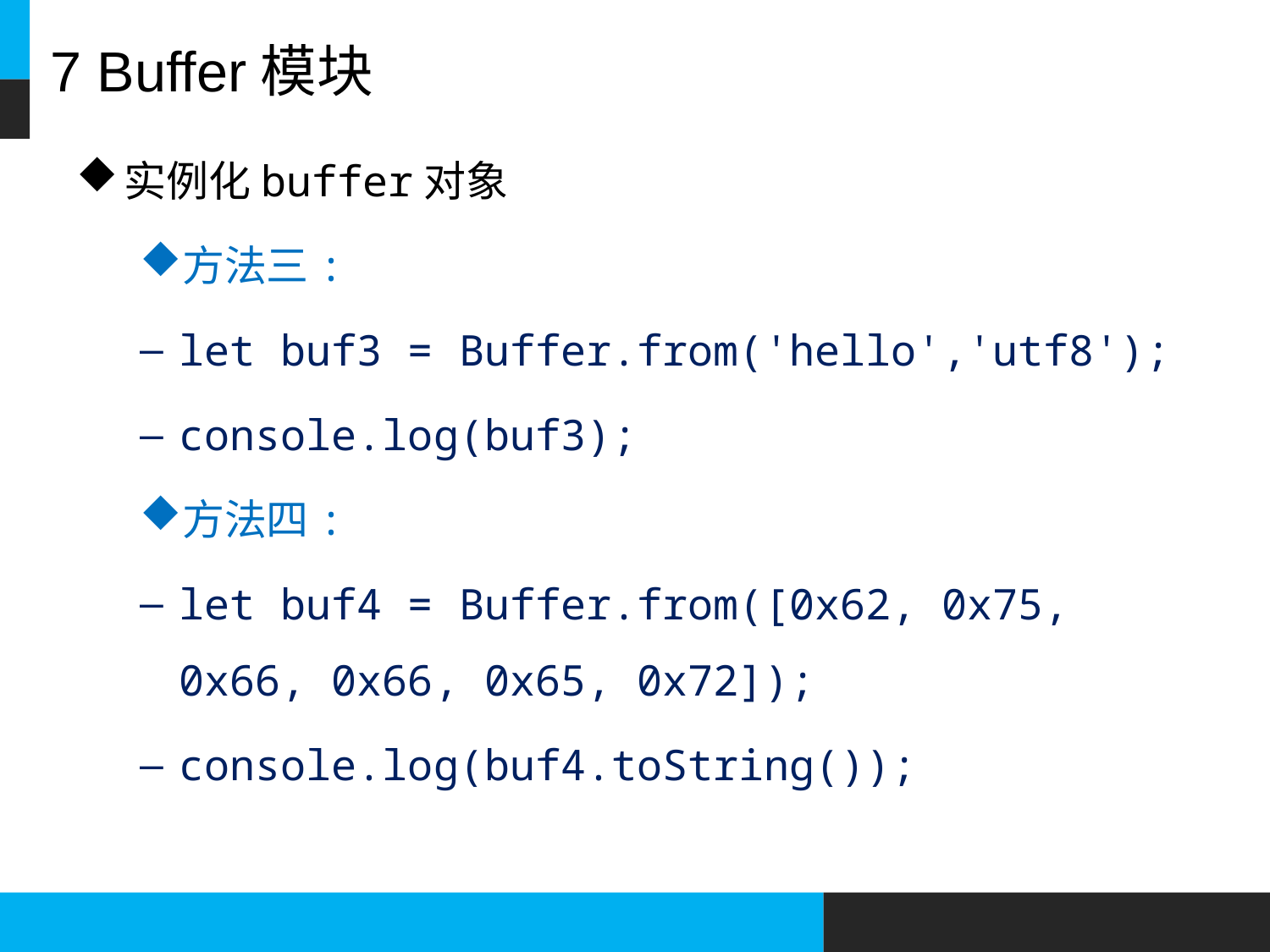

# 7 Buffer模块
实例化buffer对象
方法三:
let buf3 = Buffer.from('hello','utf8');
console.log(buf3);
方法四:
let buf4 = Buffer.from([0x62, 0x75, 0x66, 0x66, 0x65, 0x72]);
console.log(buf4.toString());